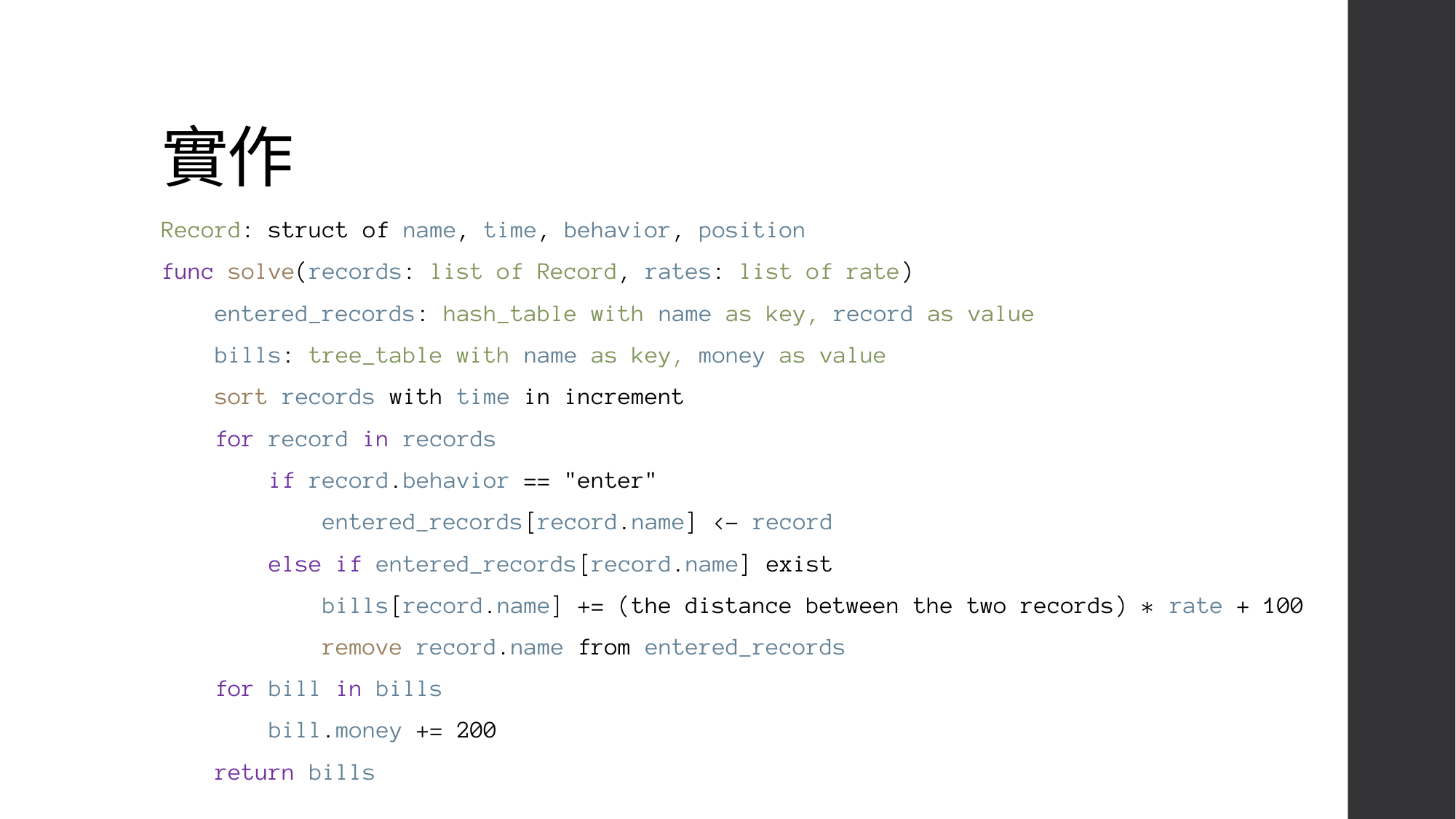

# 實作
Record: struct of name, time, behavior, position
func solve(records: list of Record, rates: list of rate)
    entered_records: hash_table with name as key, record as value
    bills: tree_table with name as key, money as value
    sort records with time in increment
    for record in records
        if record.behavior == "enter"
            entered_records[record.name] <- record
        else if entered_records[record.name] exist
            bills[record.name] += (the distance between the two records) * rate + 100
            remove record.name from entered_records
    for bill in bills
        bill.money += 200
    return bills